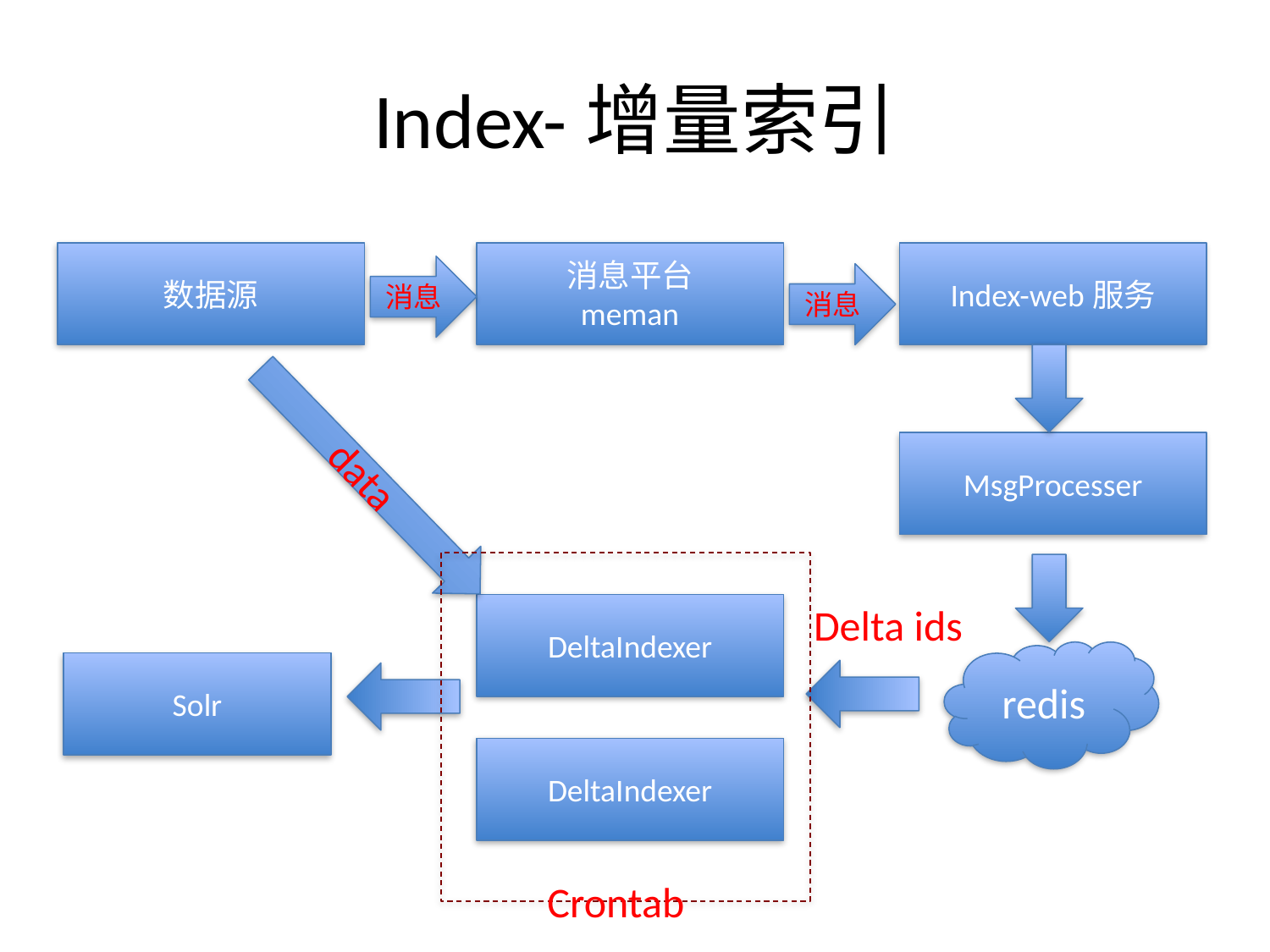

# Index-增量索引
数据源
消息平台
meman
Index-web服务
消息
消息

MsgProcesser
data

Delta ids
DeltaIndexer

redis
Solr
DeltaIndexer
Crontab